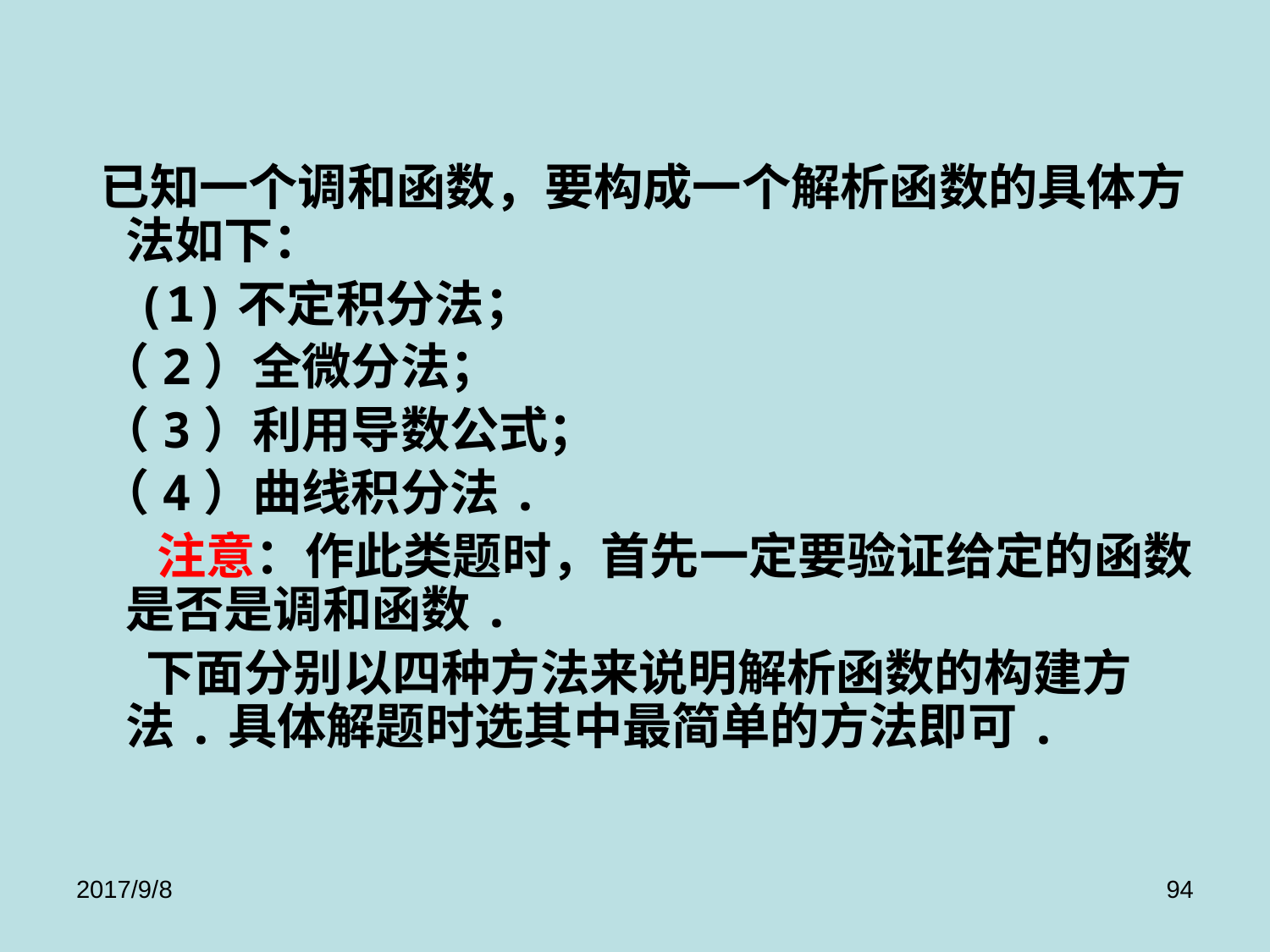

已知一个调和函数，要构成一个解析函数的具体方法如下：
  (1)不定积分法；
 （2）全微分法；
 （3）利用导数公式；
 （4）曲线积分法.
      注意：作此类题时，首先一定要验证给定的函数是否是调和函数.
     下面分别以四种方法来说明解析函数的构建方法.具体解题时选其中最简单的方法即可.

2017/9/8
94